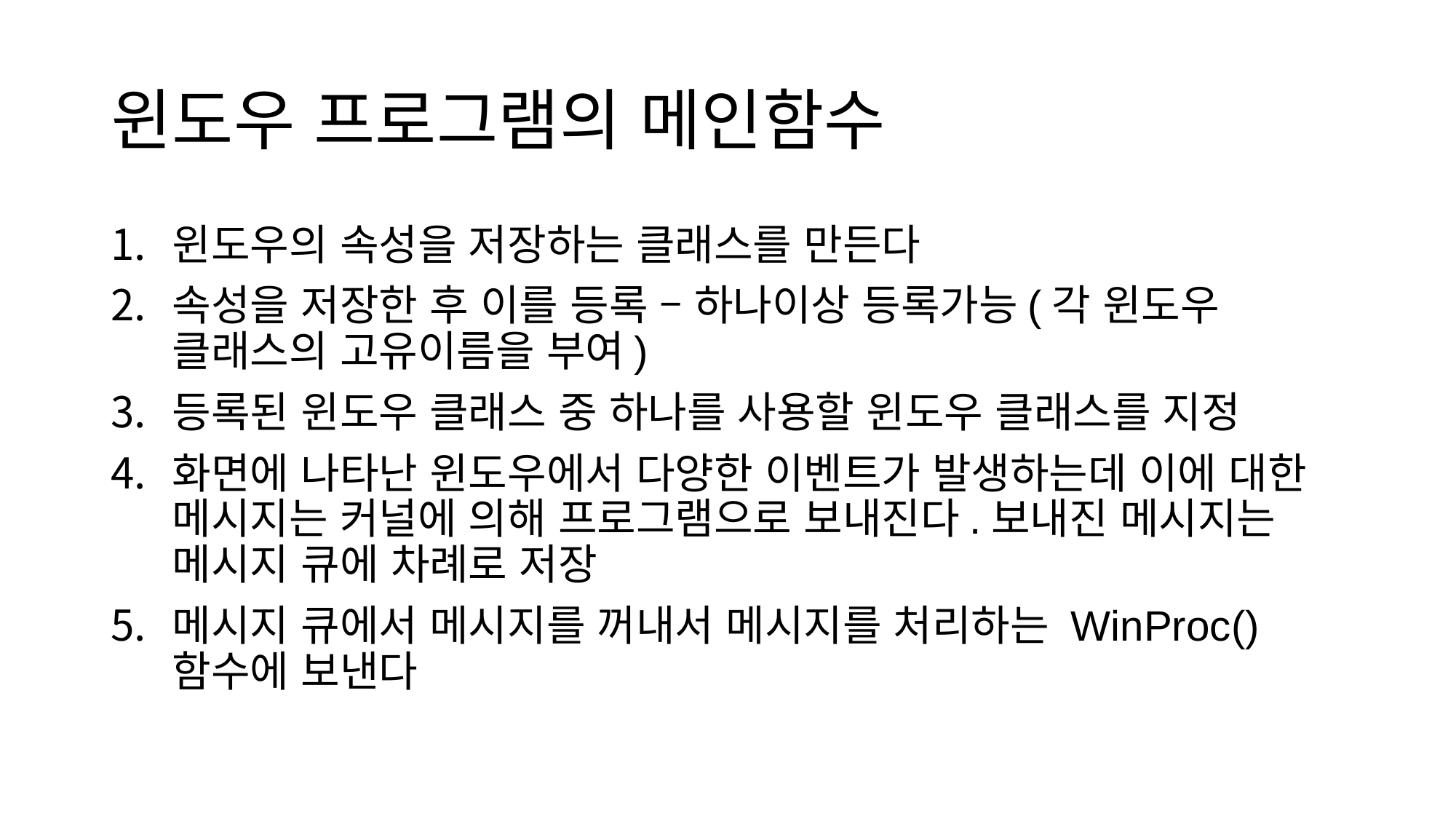

# 윈도우 프로그램의 메인함수
윈도우의 속성을 저장하는 클래스를 만든다
속성을 저장한 후 이를 등록 – 하나이상 등록가능(각 윈도우 클래스의 고유이름을 부여)
등록된 윈도우 클래스 중 하나를 사용할 윈도우 클래스를 지정
화면에 나타난 윈도우에서 다양한 이벤트가 발생하는데 이에 대한 메시지는 커널에 의해 프로그램으로 보내진다.보내진 메시지는 메시지 큐에 차례로 저장
메시지 큐에서 메시지를 꺼내서 메시지를 처리하는 WinProc()함수에 보낸다